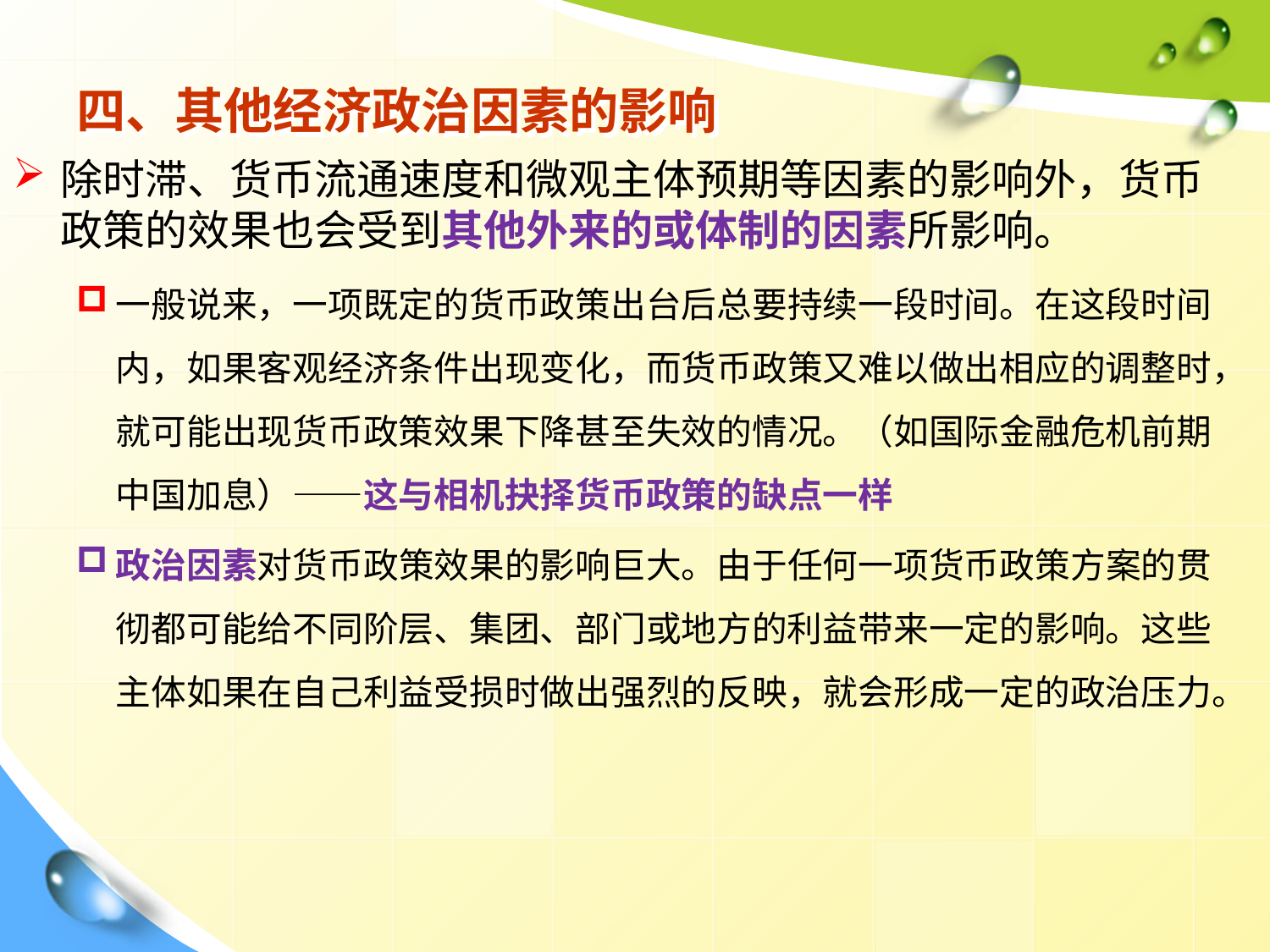

# 四、其他经济政治因素的影响
除时滞、货币流通速度和微观主体预期等因素的影响外，货币政策的效果也会受到其他外来的或体制的因素所影响。
一般说来，一项既定的货币政策出台后总要持续一段时间。在这段时间内，如果客观经济条件出现变化，而货币政策又难以做出相应的调整时，就可能出现货币政策效果下降甚至失效的情况。（如国际金融危机前期中国加息）——这与相机抉择货币政策的缺点一样
政治因素对货币政策效果的影响巨大。由于任何一项货币政策方案的贯彻都可能给不同阶层、集团、部门或地方的利益带来一定的影响。这些主体如果在自己利益受损时做出强烈的反映，就会形成一定的政治压力。